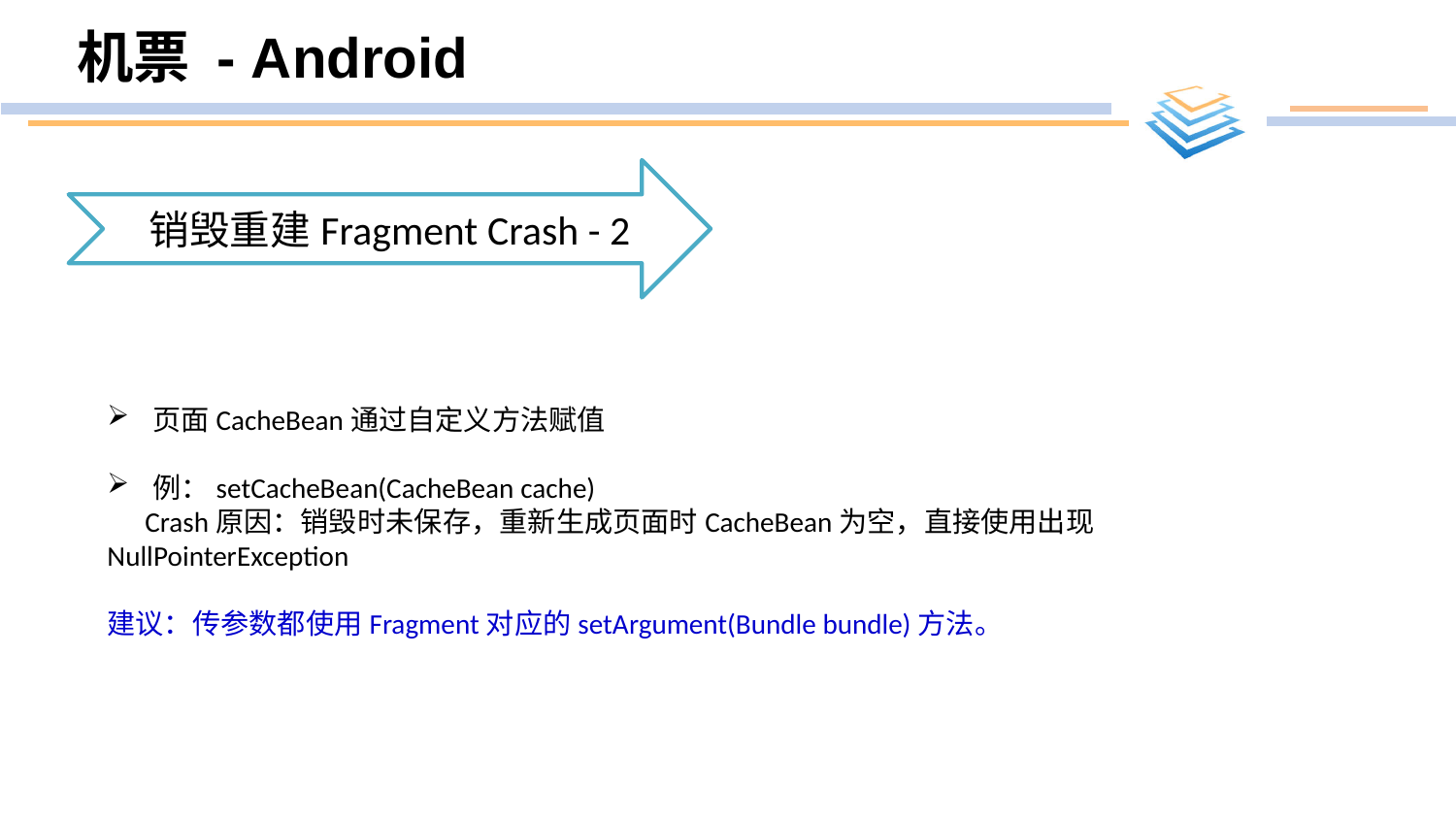

# 机票 - Android
销毁重建Fragment Crash - 2

页面CacheBean通过自定义方法赋值

例：setCacheBean(CacheBean cache)
      Crash原因：销毁时未保存，重新生成页面时CacheBean为空，直接使用出现     NullPointerException

建议：传参数都使用Fragment对应的setArgument(Bundle bundle)方法。